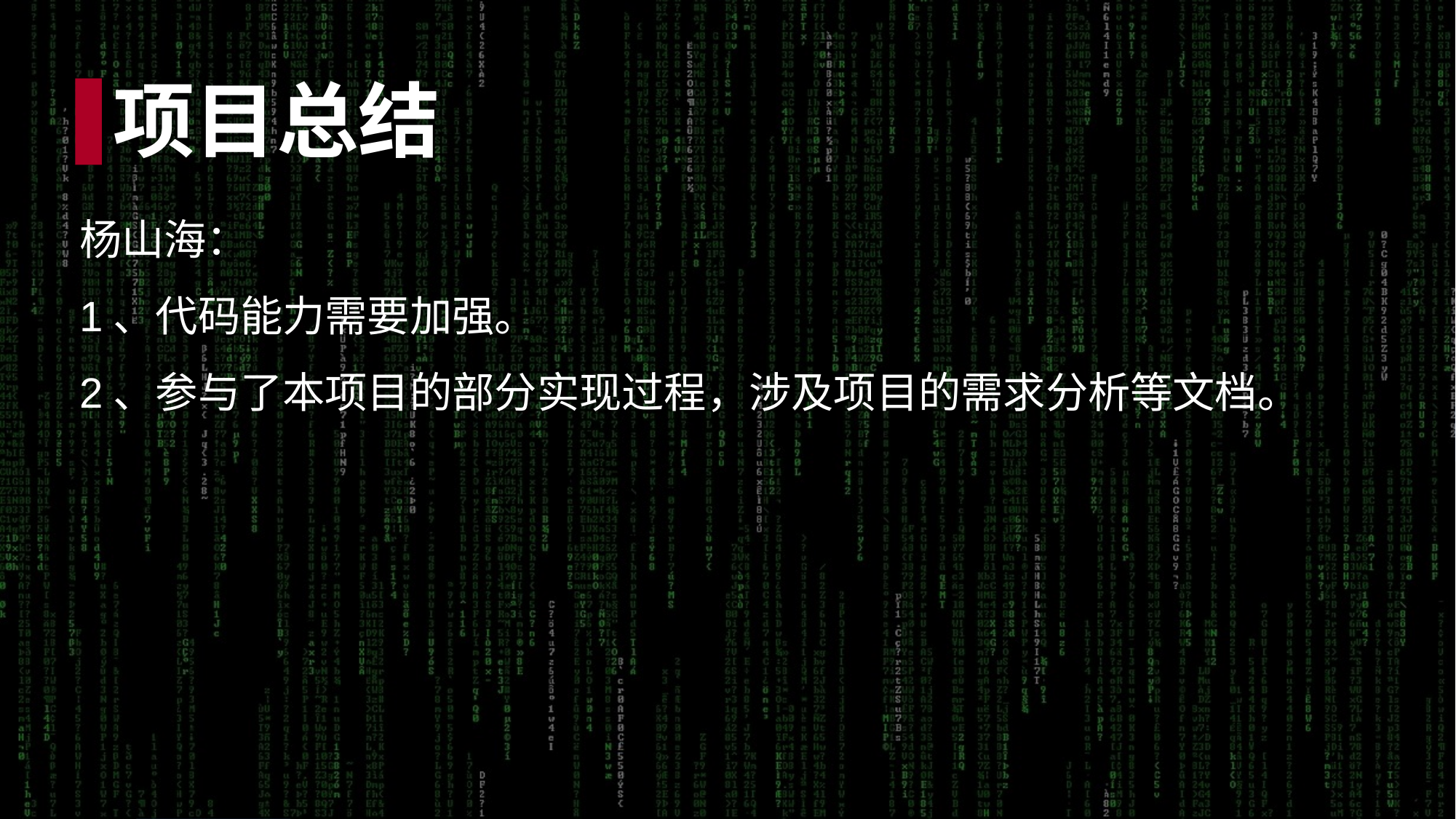

项目总结

杨山海：
1、代码能力需要加强。
2、参与了本项⽬的部分实现过程，涉及项⽬的需求分析等文档。